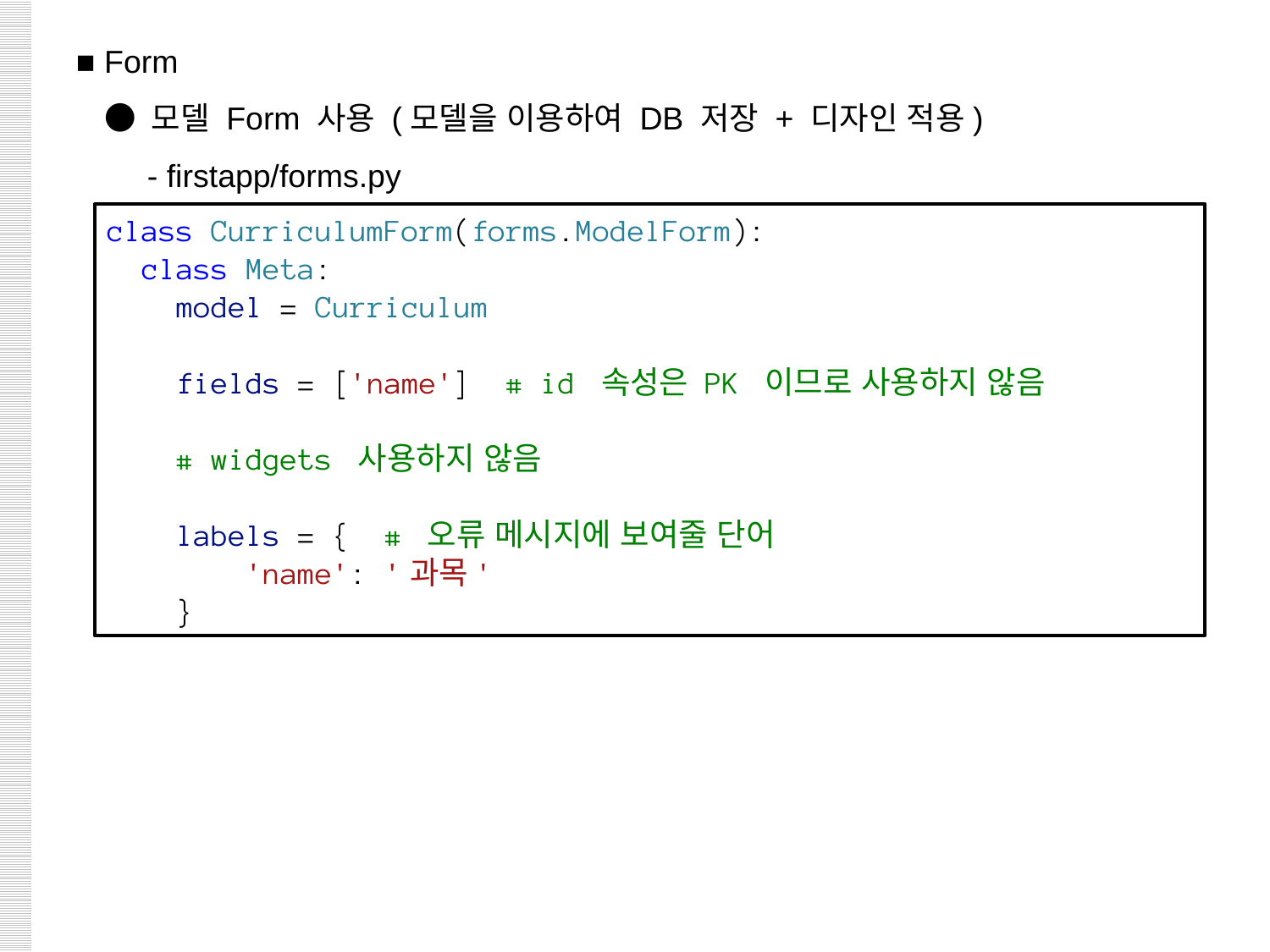

■ Form
    ● 모델 Form 사용 (모델을 이용하여 DB 저장 + 디자인 적용)
        - firstapp/forms.py
class CurriculumForm(forms.ModelForm):
  class Meta:
    model = Curriculum
    fields = ['name']  # id 속성은 PK 이므로 사용하지 않음
    # widgets 사용하지 않음

    labels = {  # 오류 메시지에 보여줄 단어
        'name': '과목'
    }